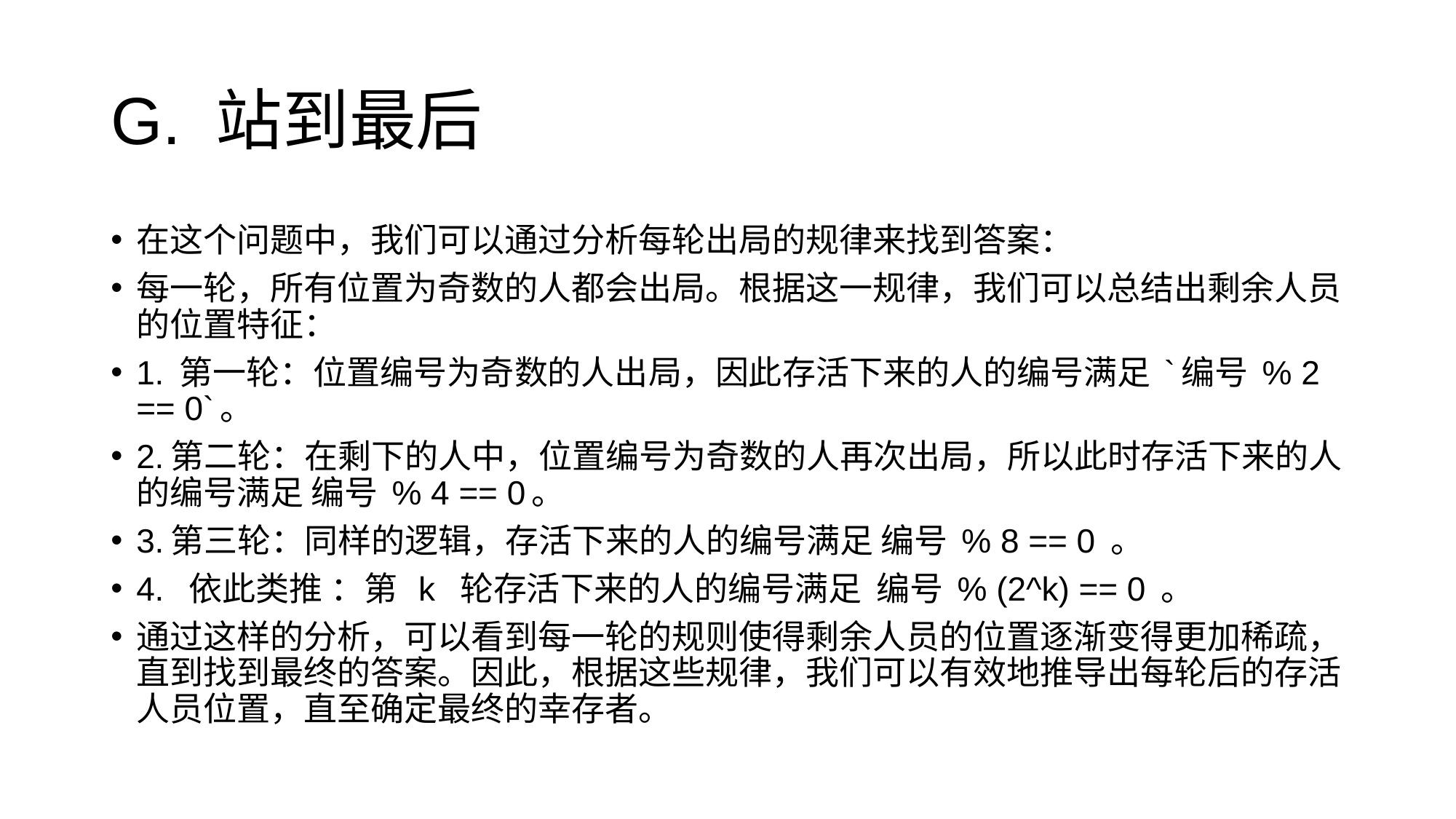

# G. 站到最后
在这个问题中，我们可以通过分析每轮出局的规律来找到答案：
每一轮，所有位置为奇数的人都会出局。根据这一规律，我们可以总结出剩余人员的位置特征：
1. 第一轮：位置编号为奇数的人出局，因此存活下来的人的编号满足 `编号 % 2 == 0`。
2.第二轮：在剩下的人中，位置编号为奇数的人再次出局，所以此时存活下来的人的编号满足 编号 % 4 == 0。
3.第三轮：同样的逻辑，存活下来的人的编号满足 编号 % 8 == 0 。
4.  依此类推 ：第  k  轮存活下来的人的编号满足  编号 % (2^k) == 0 。
通过这样的分析，可以看到每一轮的规则使得剩余人员的位置逐渐变得更加稀疏，直到找到最终的答案。因此，根据这些规律，我们可以有效地推导出每轮后的存活人员位置，直至确定最终的幸存者。